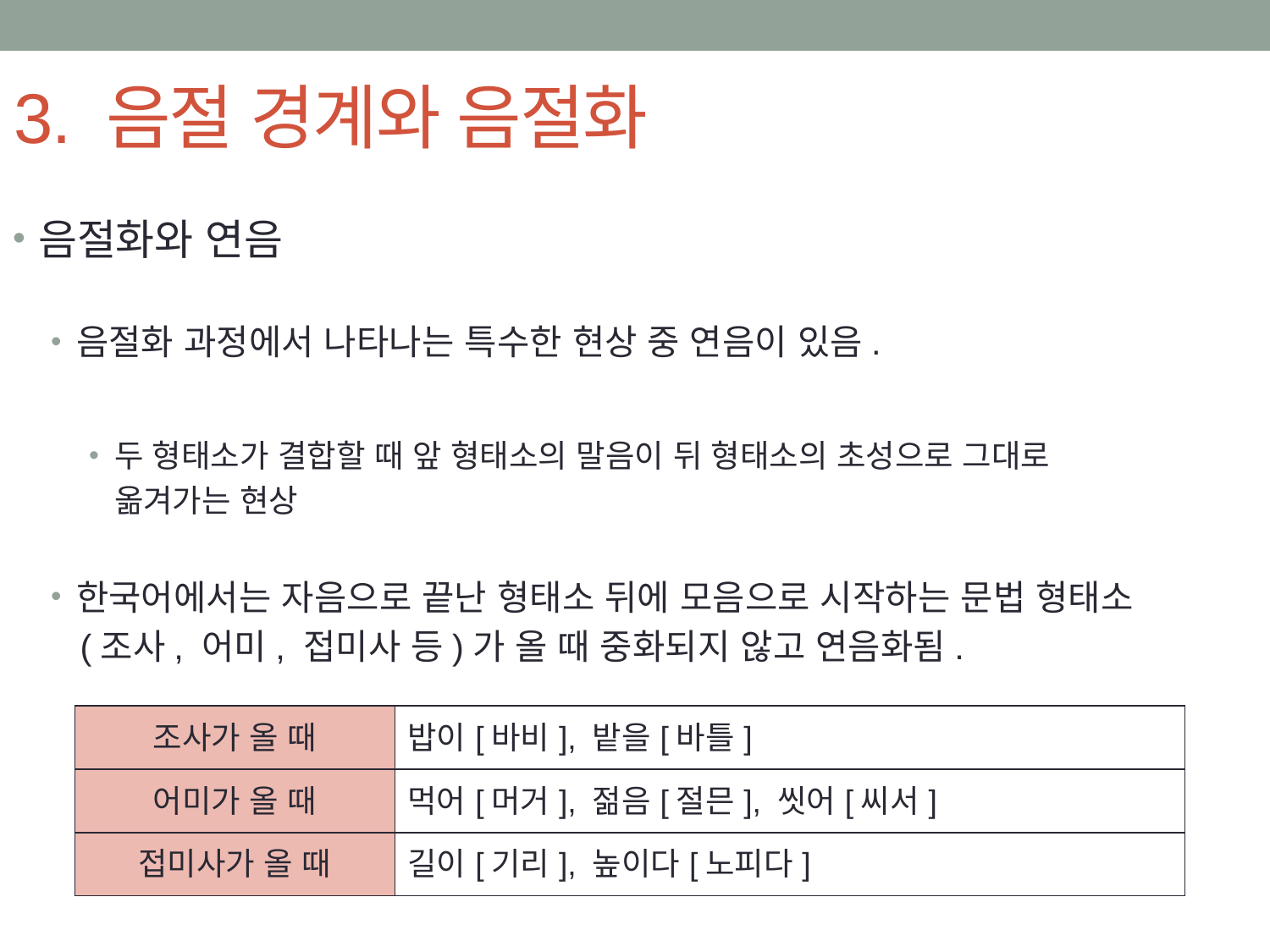

# 3. 음절 경계와 음절화
음절화와 연음

음절화 과정에서 나타나는 특수한 현상 중 연음이 있음.

두 형태소가 결합할 때 앞 형태소의 말음이 뒤 형태소의 초성으로 그대로
  옮겨가는 현상

한국어에서는 자음으로 끝난 형태소 뒤에 모음으로 시작하는 문법 형태소
   (조사, 어미, 접미사 등)가 올 때 중화되지 않고 연음화됨.

| 조사가 올 때 | 밥이[바비], 밭을[바틀] |
| --- | --- |
| 어미가 올 때 | 먹어[머거], 젊음[절믄], 씻어[씨서] |
| 접미사가 올 때 | 길이[기리], 높이다[노피다] |